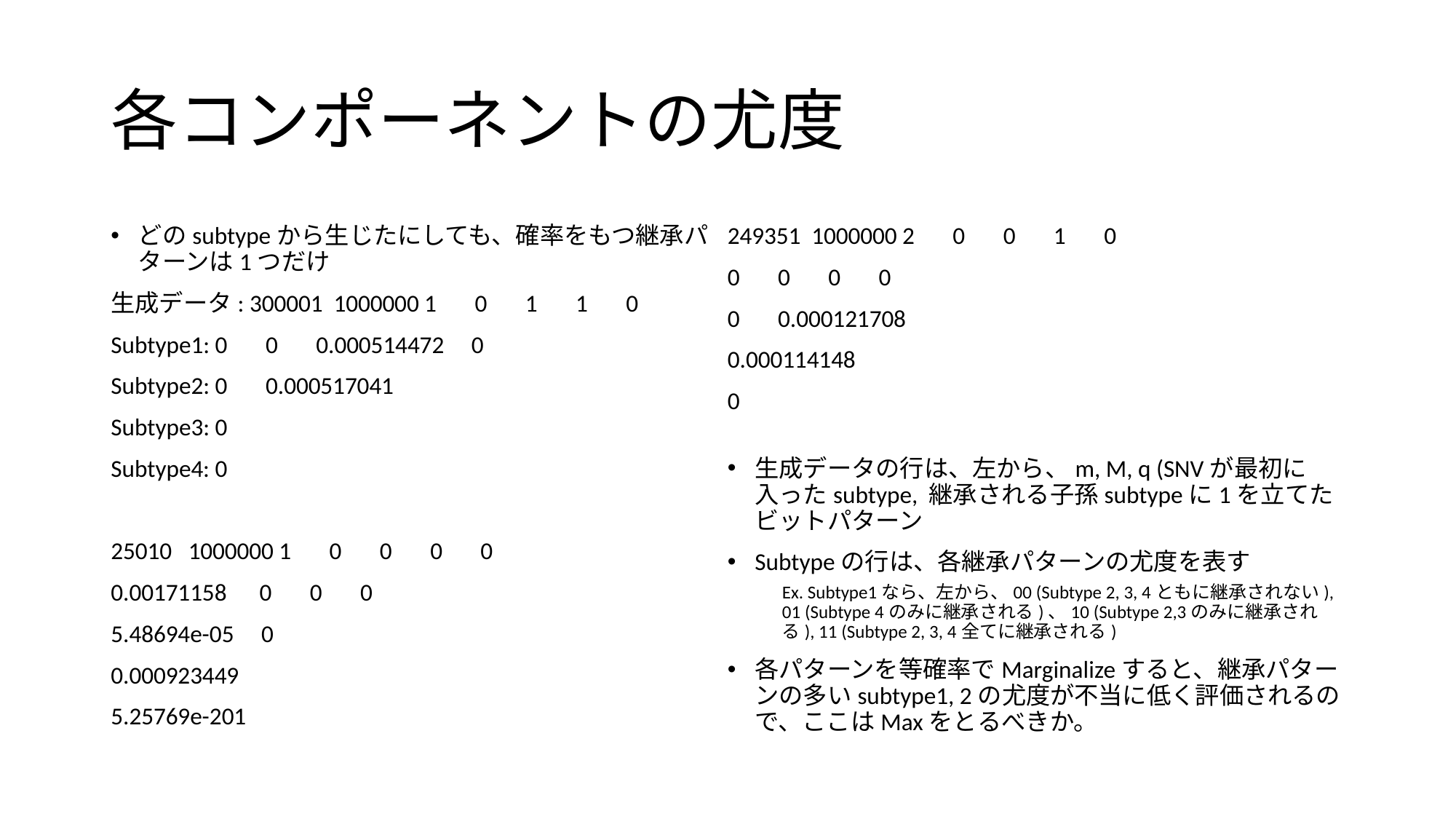

# 各コンポーネントの尤度
どのsubtypeから生じたにしても、確率をもつ継承パターンは1つだけ
生成データ: 300001  1000000 1       0       1       1       0
Subtype1: 0       0       0.000514472     0
Subtype2: 0       0.000517041
Subtype3: 0
Subtype4: 0

25010   1000000 1       0       0       0       0
0.00171158      0       0       0
5.48694e-05     0
0.000923449
5.25769e-201

249351  1000000 2       0       0       1       0
0       0       0       0
0       0.000121708
0.000114148
0
生成データの行は、左から、m, M, q (SNVが最初に入ったsubtype, 継承される子孫subtypeに1を立てたビットパターン
Subtypeの行は、各継承パターンの尤度を表す
Ex. Subtype1なら、左から、00 (Subtype 2, 3, 4ともに継承されない), 01 (Subtype 4のみに継承される)、10 (Subtype 2,3のみに継承される), 11 (Subtype 2, 3, 4全てに継承される)
各パターンを等確率でMarginalizeすると、継承パターンの多いsubtype1, 2の尤度が不当に低く評価されるので、ここはMaxをとるべきか。